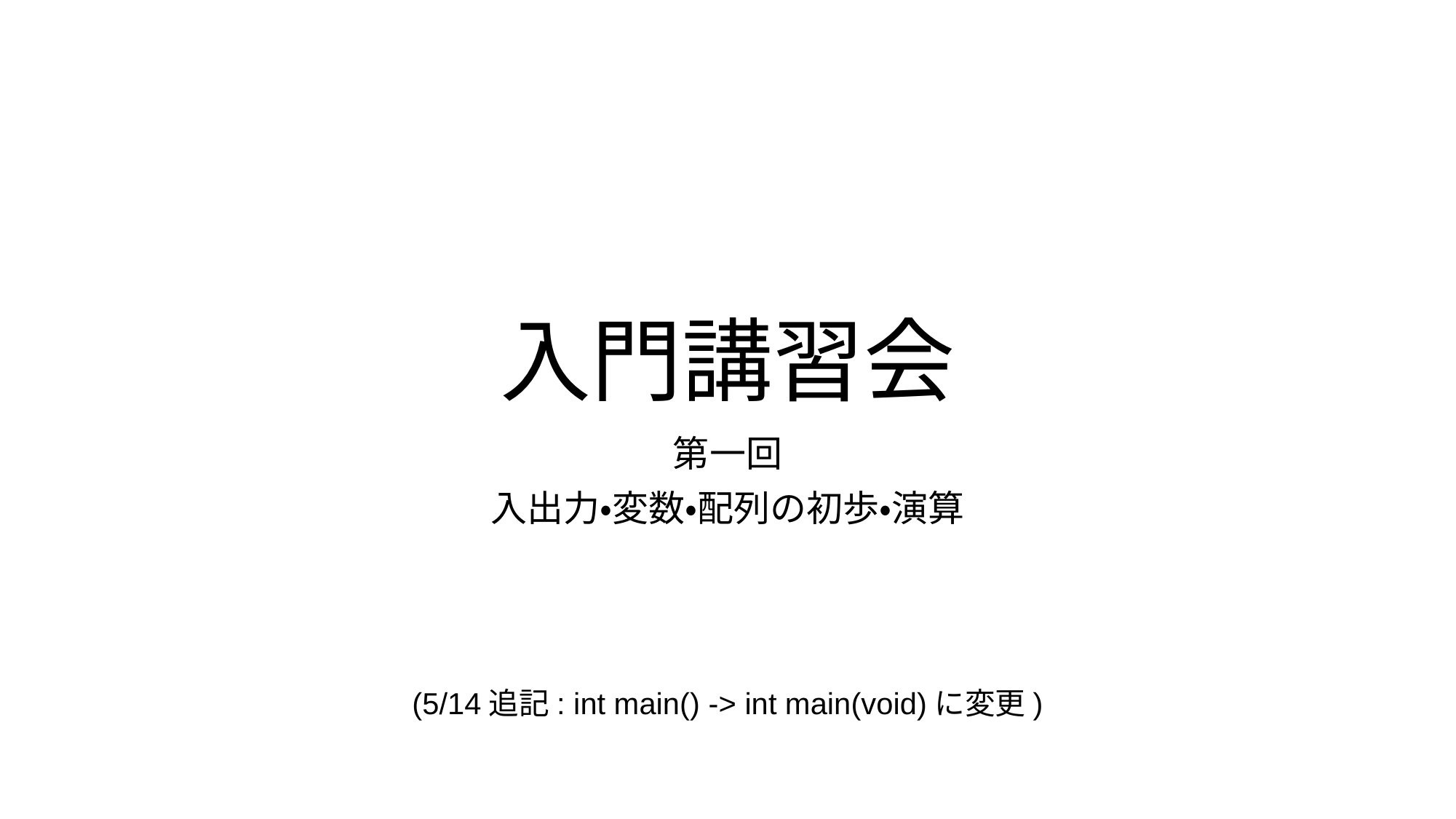

# 入門講習会
第一回
入出力・変数・配列の初歩・演算

(5/14追記: int main() -> int main(void)に変更)